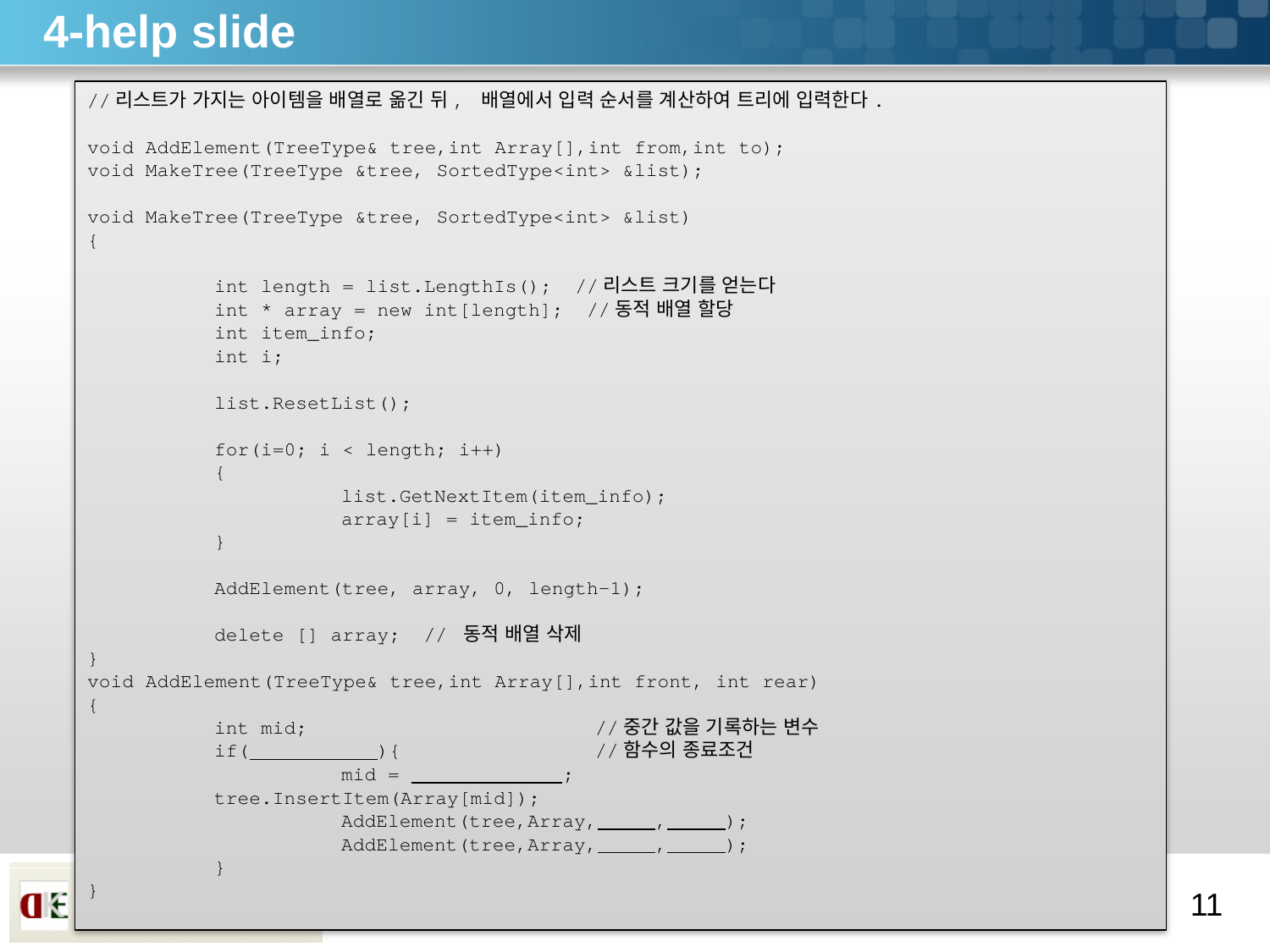

# 4-help slide
//리스트가 가지는 아이템을 배열로 옮긴 뒤, 배열에서 입력 순서를 계산하여 트리에 입력한다.

void AddElement(TreeType& tree,int Array[],int from,int to);
void MakeTree(TreeType &tree, SortedType<int> &list);

void MakeTree(TreeType &tree, SortedType<int> &list)
{

	int length = list.LengthIs();  //리스트 크기를 얻는다
	int * array = new int[length];  //동적 배열 할당
	int item_info;
	int i;

	list.ResetList();

	for(i=0; i < length; i++)
	{
		list.GetNextItem(item_info);
		array[i] = item_info;
	}

	AddElement(tree, array, 0, length-1);

	delete [] array;  // 동적 배열 삭제
}
void AddElement(TreeType& tree,int Array[],int front, int rear)
{
	int mid;			//중간 값을 기록하는 변수
	if(           ){		//함수의 종료조건
		mid =              ; 						tree.InsertItem(Array[mid]);
		AddElement(tree,Array,     ,     );
		AddElement(tree,Array,     ,     );
	}
}